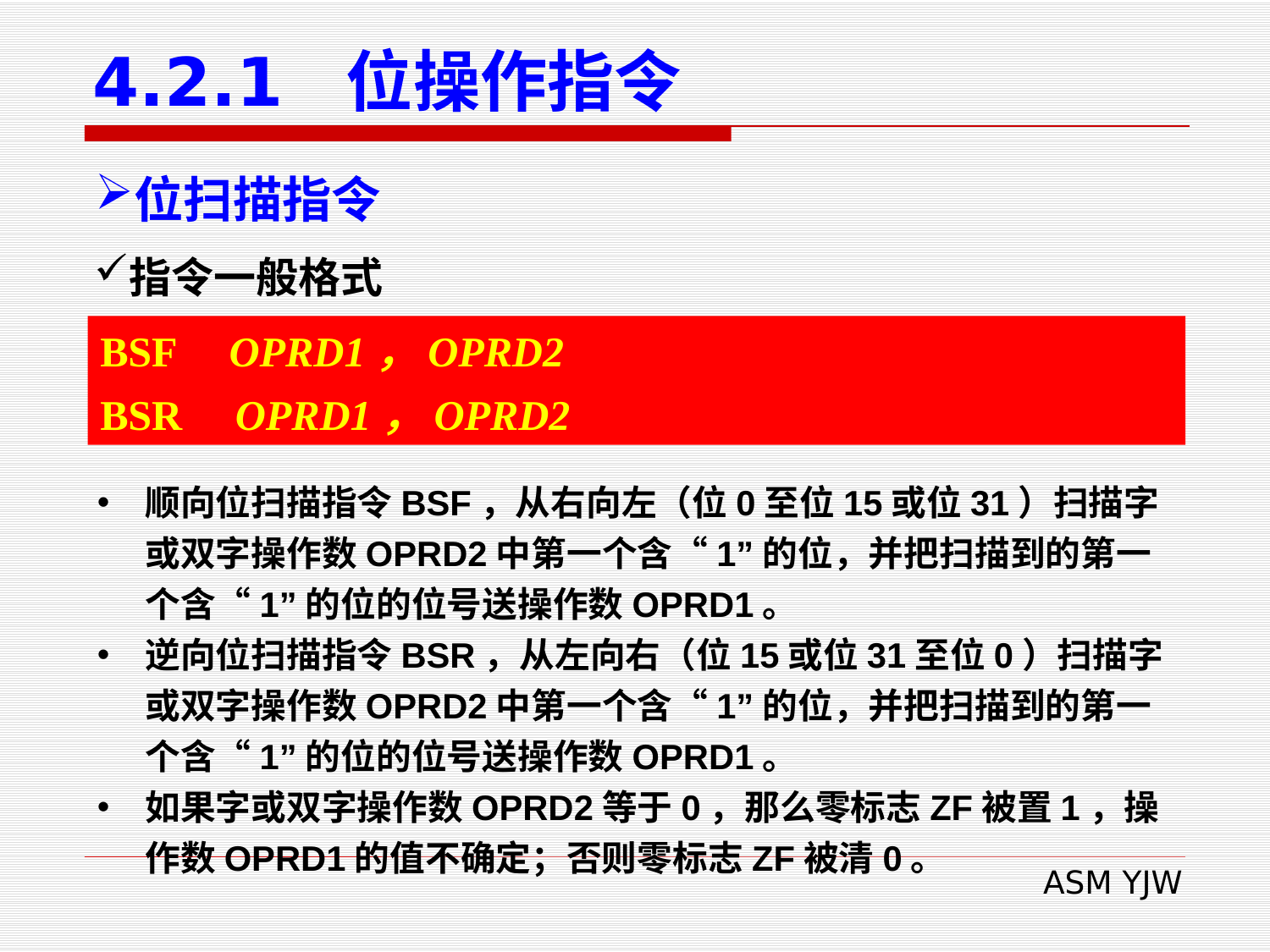

# 4.2.1  位操作指令
位扫描指令
指令一般格式
BSF     OPRD1，OPRD2
BSR     OPRD1，OPRD2
顺向位扫描指令BSF，从右向左（位0至位15或位31）扫描字或双字操作数OPRD2中第一个含“1”的位，并把扫描到的第一个含“1”的位的位号送操作数OPRD1。
逆向位扫描指令BSR，从左向右（位15或位31至位0）扫描字或双字操作数OPRD2中第一个含“1”的位，并把扫描到的第一个含“1”的位的位号送操作数OPRD1。
如果字或双字操作数OPRD2等于0，那么零标志ZF被置1，操作数OPRD1的值不确定；否则零标志ZF被清0。